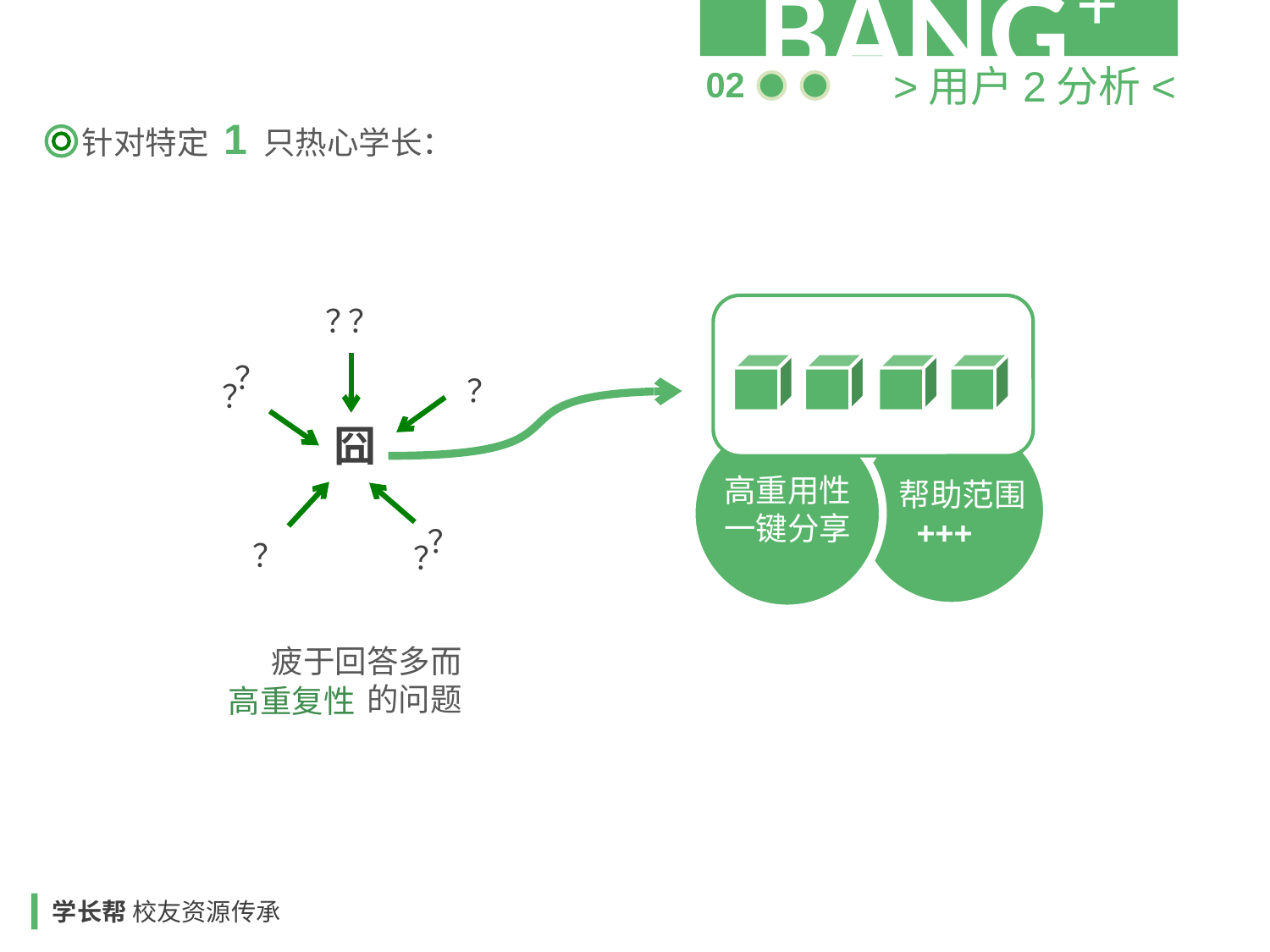

>用户2分析<
02

针对特定 1 只热心学长：

？
？

？
？
？

囧

高重用性一键分享
？
？
帮助范围
  +++
？
疲于回答多而
的问题
高重复性